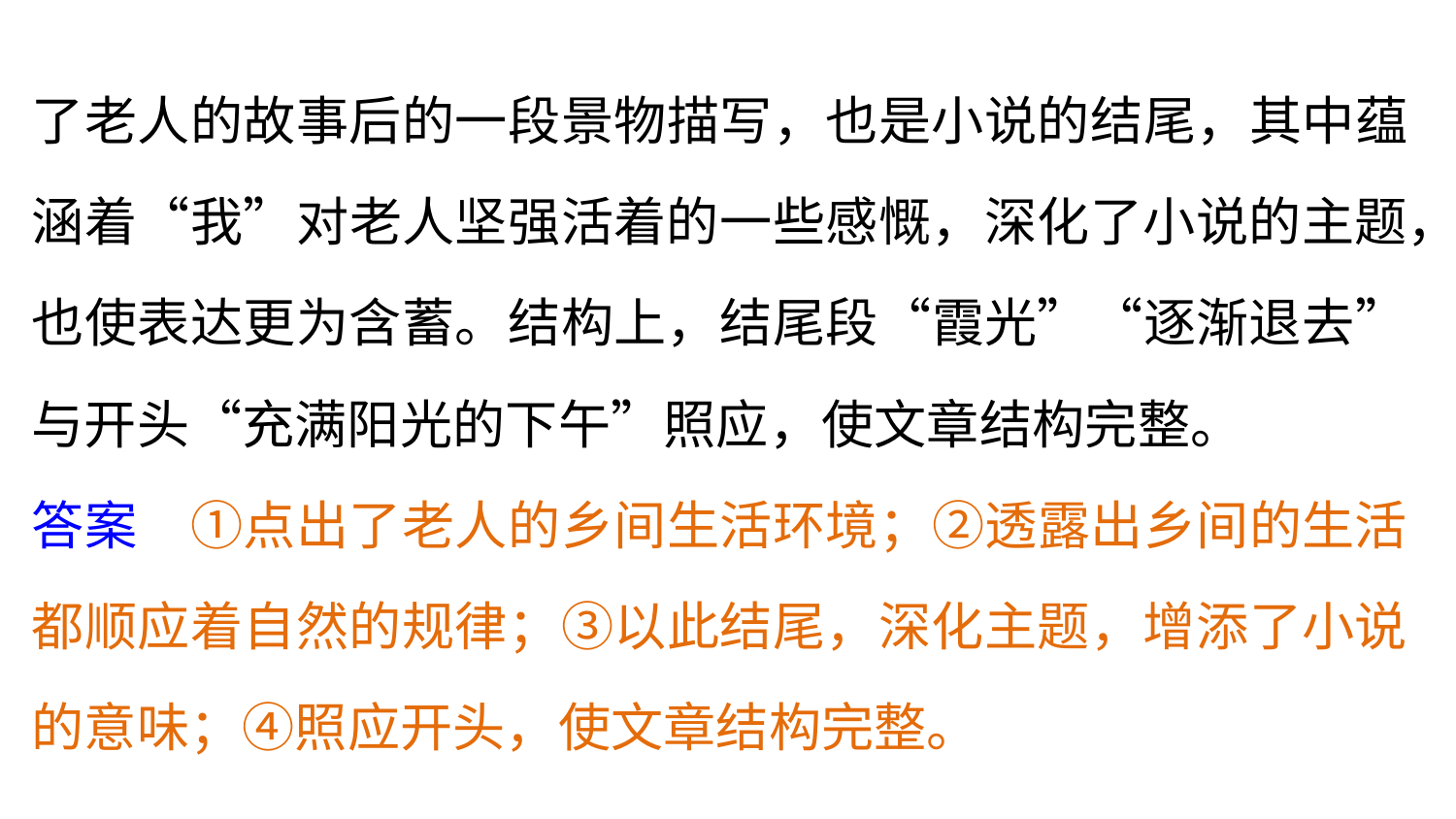

了老人的故事后的一段景物描写，也是小说的结尾，其中蕴涵着“我”对老人坚强活着的一些感慨，深化了小说的主题，也使表达更为含蓄。结构上，结尾段“霞光”“逐渐退去”与开头“充满阳光的下午”照应，使文章结构完整。
答案　①点出了老人的乡间生活环境；②透露出乡间的生活都顺应着自然的规律；③以此结尾，深化主题，增添了小说的意味；④照应开头，使文章结构完整。